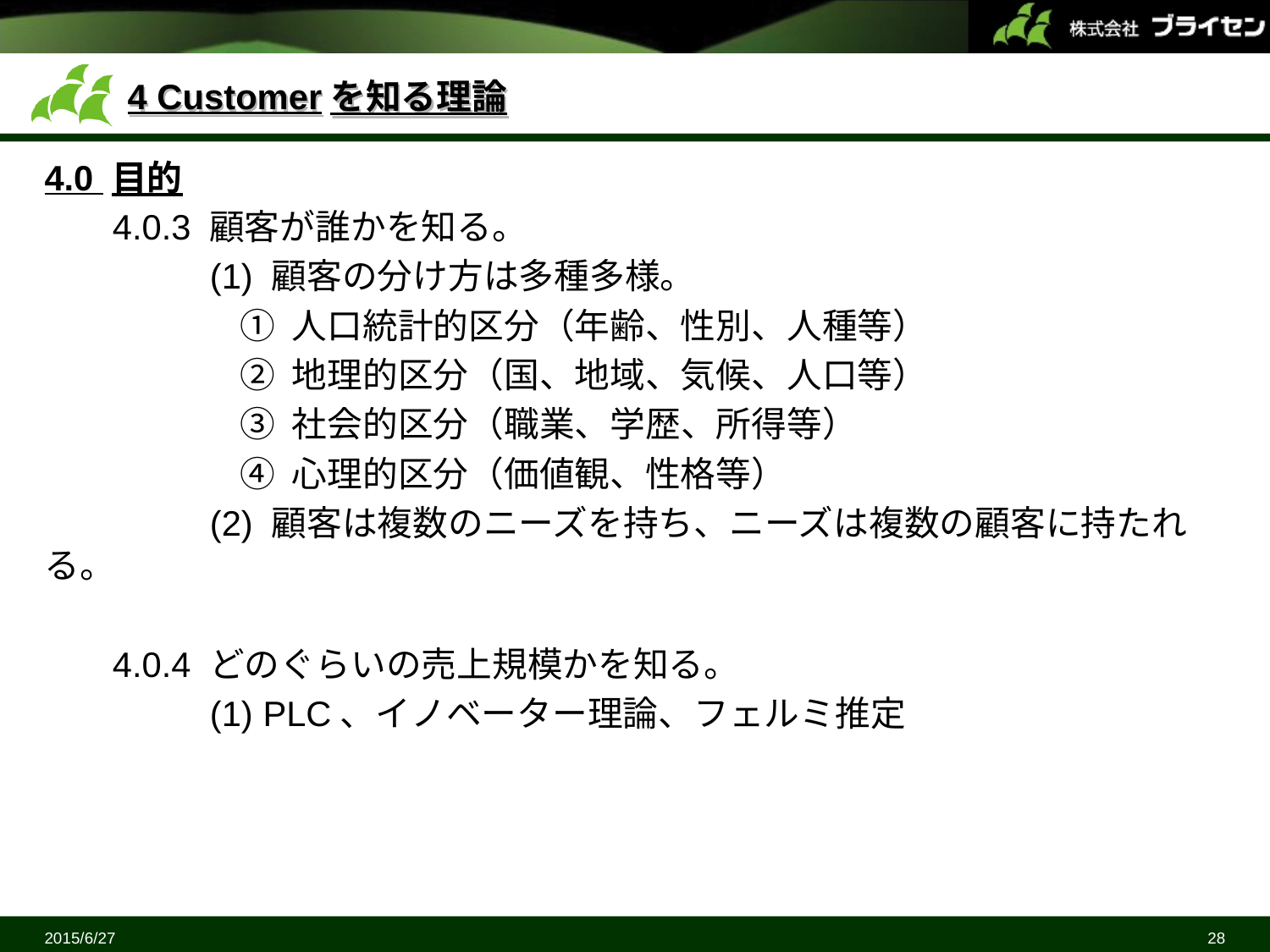

# 4 Customerを知る理論
4.0 目的
       4.0.3 顧客が誰かを知る。
                 (1) 顧客の分け方は多種多様。
                         ① 人口統計的区分（年齢、性別、人種等）
                         ② 地理的区分（国、地域、気候、人口等）
                         ③ 社会的区分（職業、学歴、所得等）
                         ④ 心理的区分（価値観、性格等）
                 (2) 顧客は複数のニーズを持ち、ニーズは複数の顧客に持たれる。

       4.0.4 どのぐらいの売上規模かを知る。
                 (1) PLC、イノベーター理論、フェルミ推定
2015/6/27
28